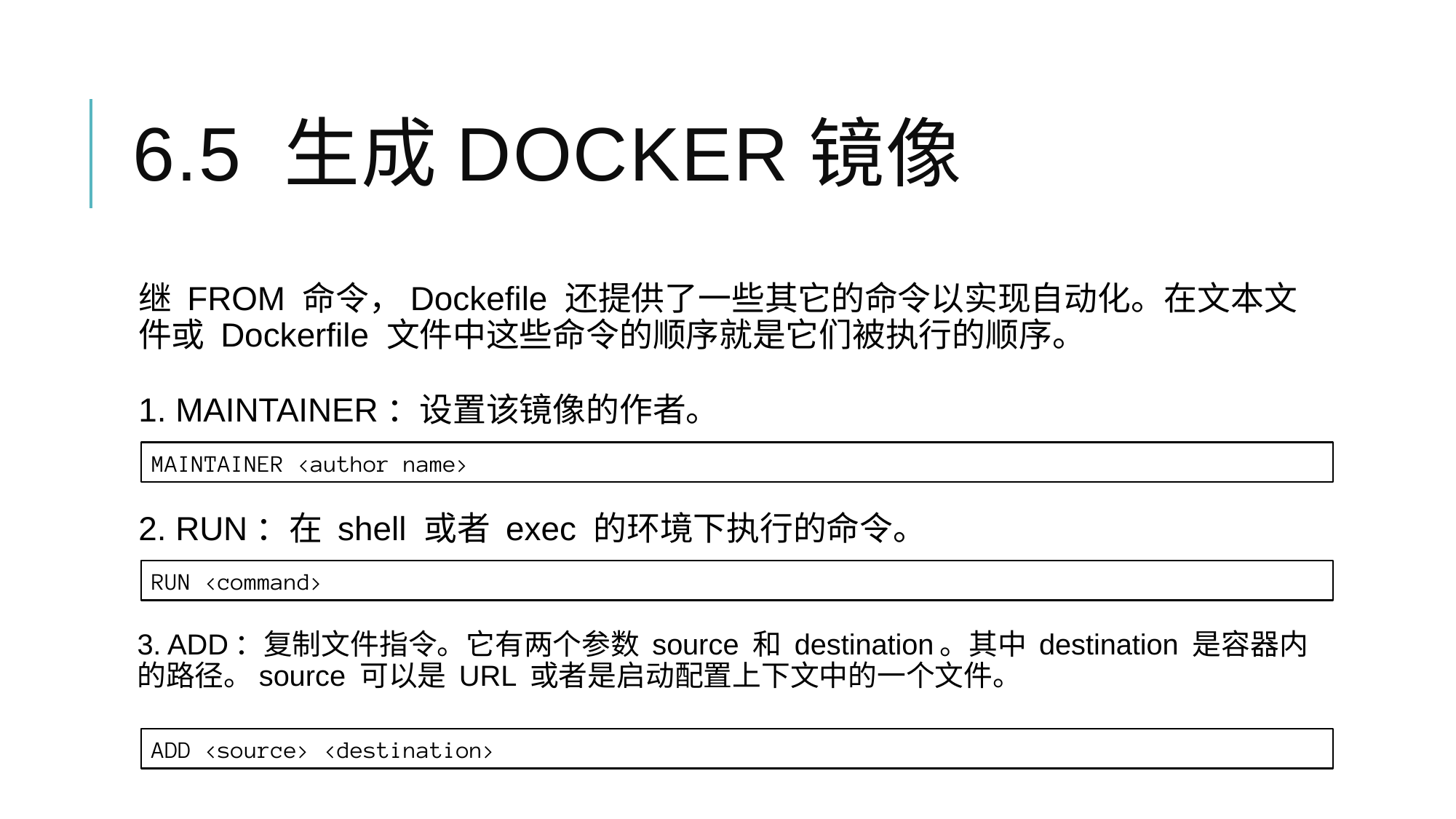

# 6.5 生成Docker镜像
继 FROM 命令，Dockefile 还提供了一些其它的命令以实现自动化。在文本文件或 Dockerfile 文件中这些命令的顺序就是它们被执行的顺序。
1. MAINTAINER：设置该镜像的作者。
MAINTAINER <author name>
2. RUN：在 shell 或者 exec 的环境下执行的命令。
RUN <command>
3. ADD：复制文件指令。它有两个参数 source 和 destination。其中 destination 是容器内的路径。source 可以是 URL 或者是启动配置上下文中的一个文件。
ADD <source> <destination>